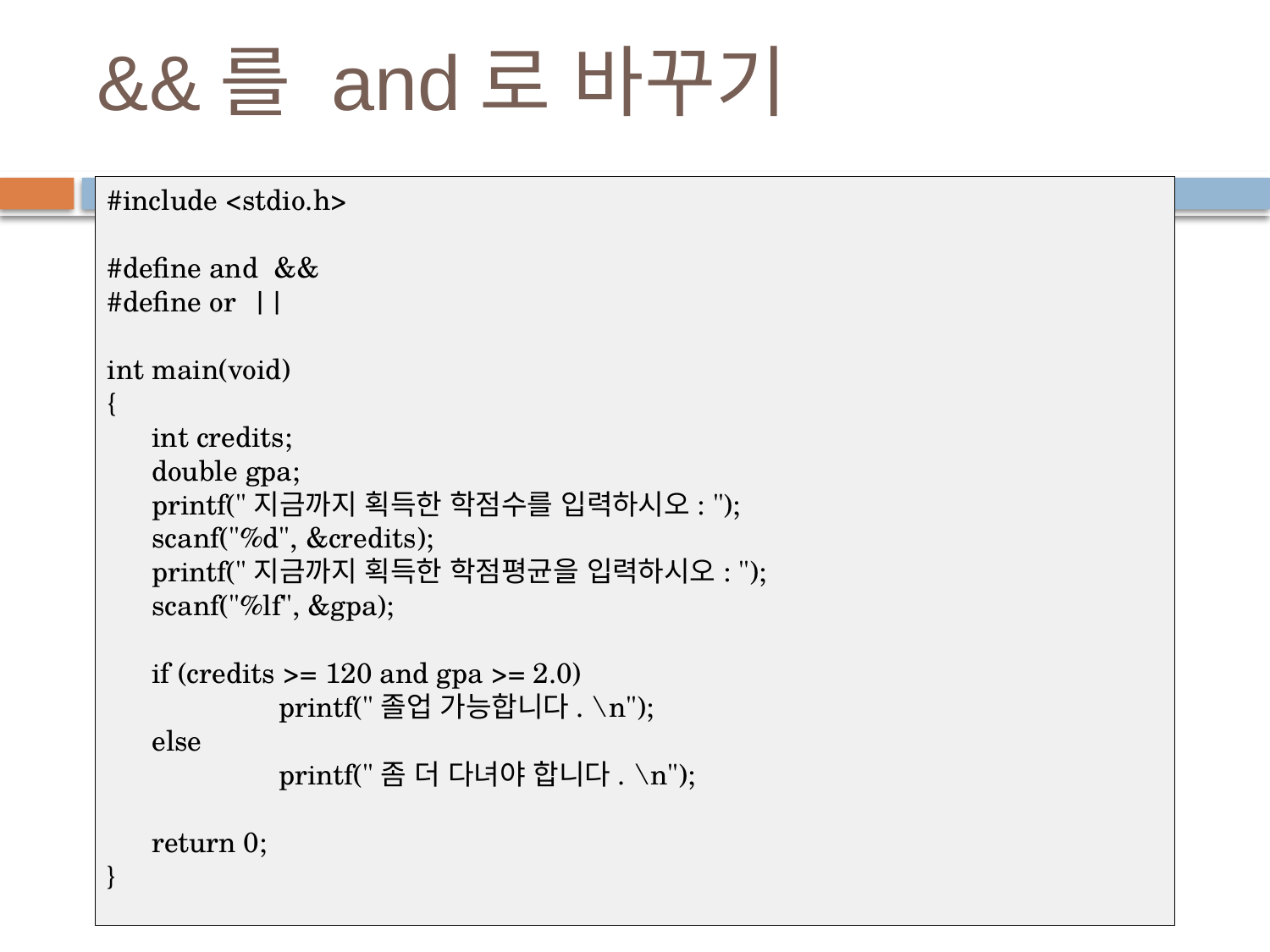

# &&를 and로 바꾸기
#include <stdio.h>

#define and  &&
#define or  ||

int main(void)
{
	int credits;
	double gpa;
	printf("지금까지 획득한 학점수를 입력하시오: ");
	scanf("%d", &credits);
	printf("지금까지 획득한 학점평균을 입력하시오: ");
	scanf("%lf", &gpa);

	if (credits >= 120 and gpa >= 2.0)
		printf("졸업 가능합니다. \n");
	else
		printf("좀 더 다녀야 합니다. \n");

	return 0;
}